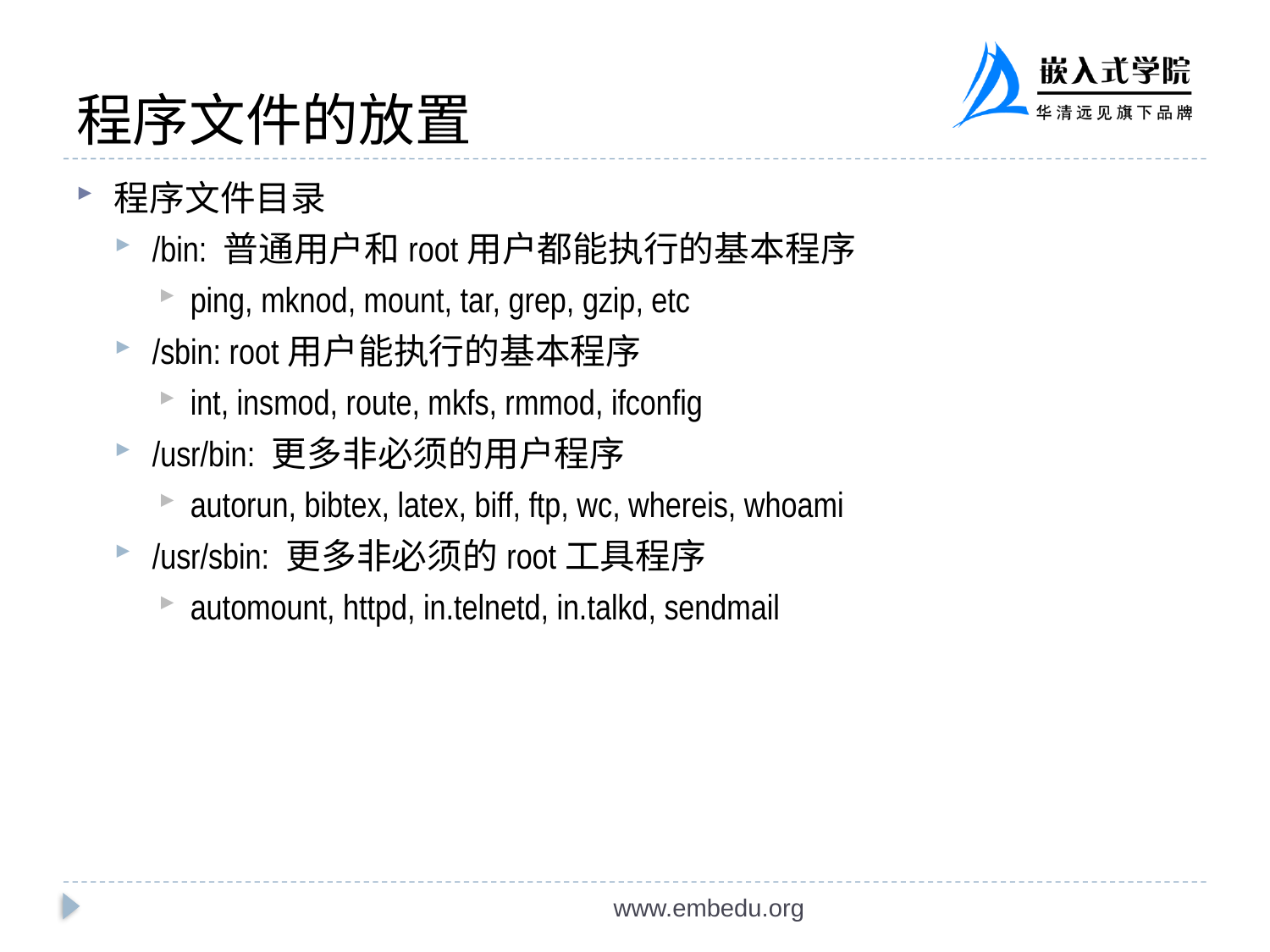

# 程序文件的放置
程序文件目录
/bin: 普通用户和root用户都能执行的基本程序
ping, mknod, mount, tar, grep, gzip, etc
/sbin: root用户能执行的基本程序
int, insmod, route, mkfs, rmmod, ifconfig
/usr/bin: 更多非必须的用户程序
autorun, bibtex, latex, biff, ftp, wc, whereis, whoami
/usr/sbin: 更多非必须的root工具程序
automount, httpd, in.telnetd, in.talkd, sendmail

www.embedu.org